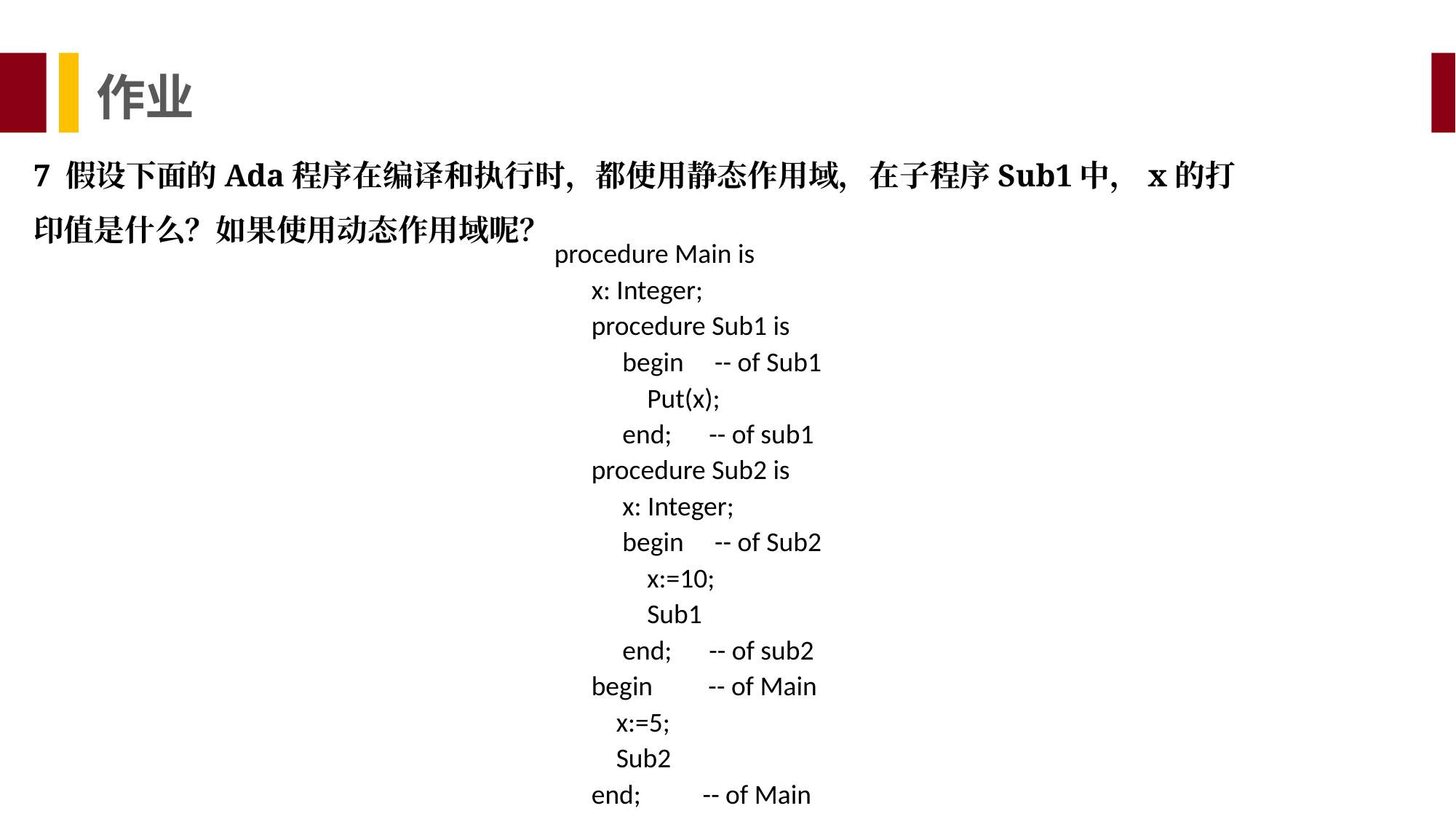

作业
7 假设下面的Ada程序在编译和执行时，都使用静态作用域，在子程序Sub1中，x的打印值是什么？如果使用动态作用域呢？
procedure Main is
      x: Integer;
      procedure Sub1 is
           begin     -- of Sub1
               Put(x);
           end;      -- of sub1
      procedure Sub2 is
           x: Integer;
           begin     -- of Sub2
               x:=10;
               Sub1
           end;      -- of sub2
      begin         -- of Main
          x:=5;
          Sub2
      end;          -- of Main